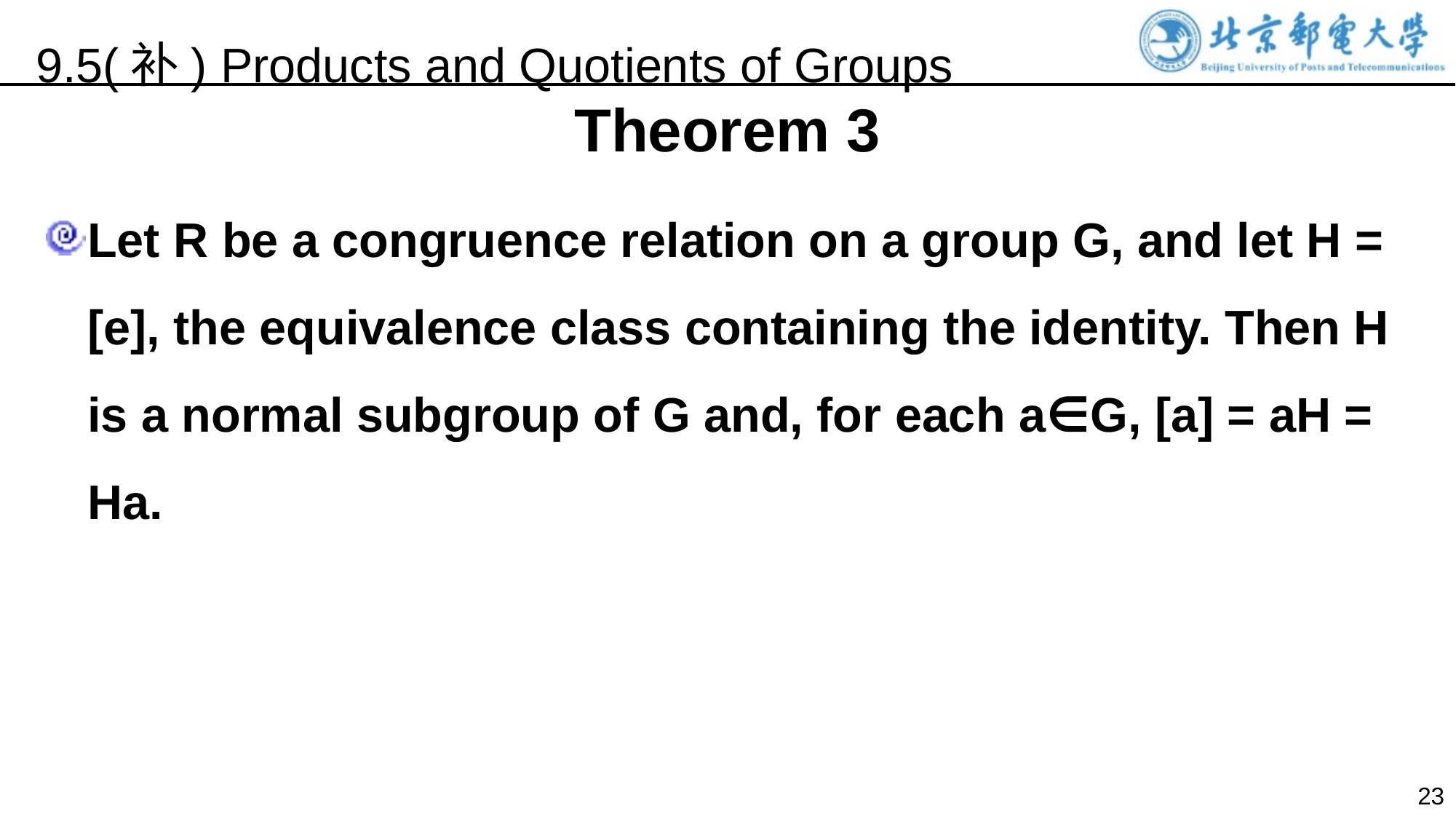

9.5(补) Products and Quotients of Groups
Theorem 3
Let R be a congruence relation on a group G, and let H = [e], the equivalence class containing the identity. Then H is a normal subgroup of G and, for each a∈G, [a] = aH = Ha.